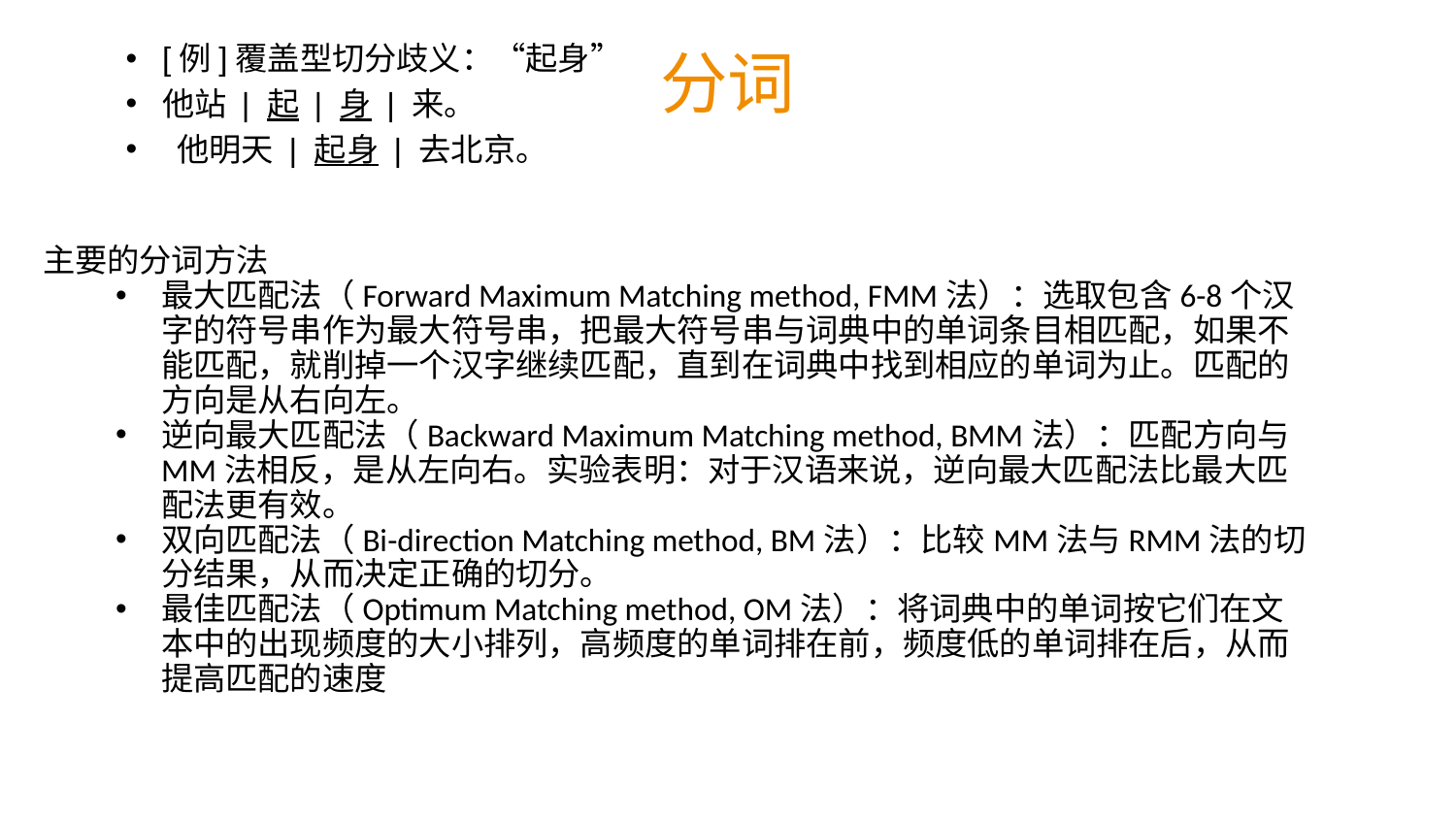

[例]覆盖型切分歧义：“起身”
他站 | 起 | 身 | 来。
 他明天 | 起身 | 去北京。

# 分词
主要的分词方法
最大匹配法（Forward Maximum Matching method, FMM法）：选取包含6-8个汉字的符号串作为最大符号串，把最大符号串与词典中的单词条目相匹配，如果不能匹配，就削掉一个汉字继续匹配，直到在词典中找到相应的单词为止。匹配的方向是从右向左。
逆向最大匹配法（Backward Maximum Matching method, BMM法）：匹配方向与MM法相反，是从左向右。实验表明：对于汉语来说，逆向最大匹配法比最大匹配法更有效。
双向匹配法（Bi-direction Matching method, BM法）：比较MM法与RMM法的切分结果，从而决定正确的切分。
最佳匹配法（Optimum Matching method, OM法）：将词典中的单词按它们在文本中的出现频度的大小排列，高频度的单词排在前，频度低的单词排在后，从而提高匹配的速度